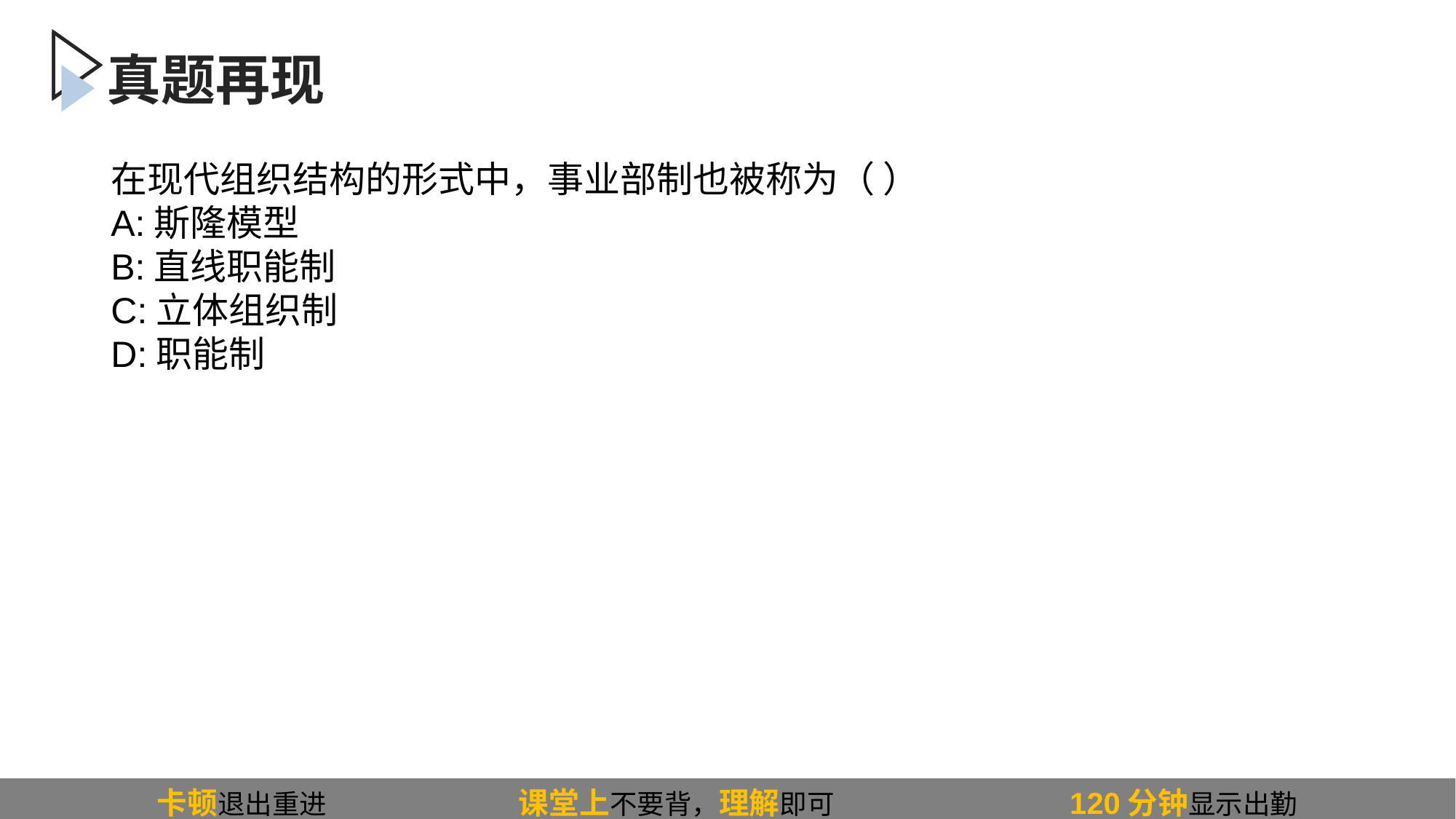

# 真题再现
在现代组织结构的形式中，事业部制也被称为（ ）
A:斯隆模型
B:直线职能制
C:立体组织制
D:职能制